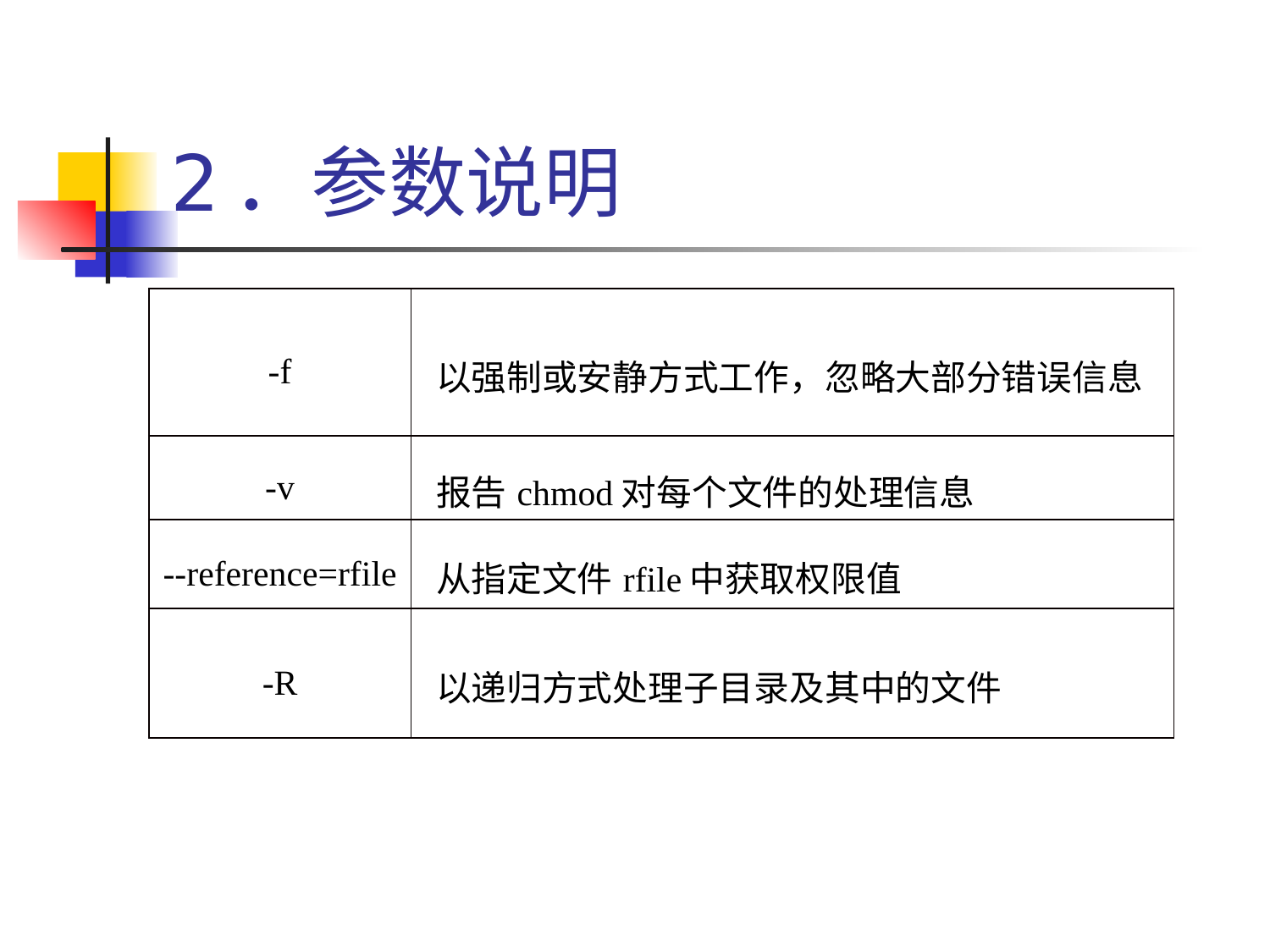

# 2．参数说明
| -f | 以强制或安静方式工作，忽略大部分错误信息 |
| --- | --- |
| -v | 报告chmod对每个文件的处理信息 |
| --reference=rfile | 从指定文件rfile中获取权限值 |
| -R | 以递归方式处理子目录及其中的文件 |